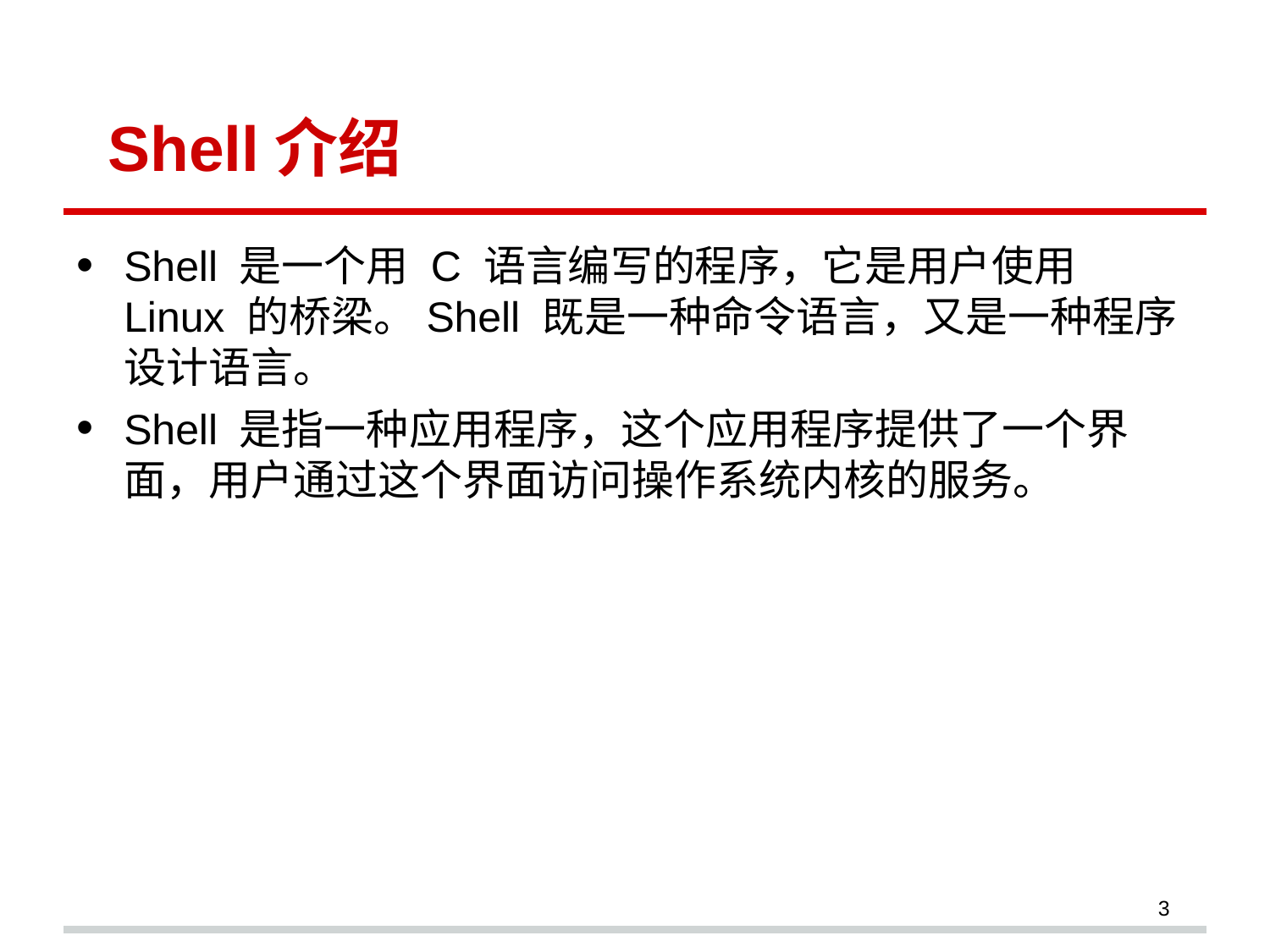

# Shell介绍
Shell 是一个用 C 语言编写的程序，它是用户使用 Linux 的桥梁。Shell 既是一种命令语言，又是一种程序设计语言。
Shell 是指一种应用程序，这个应用程序提供了一个界面，用户通过这个界面访问操作系统内核的服务。

3